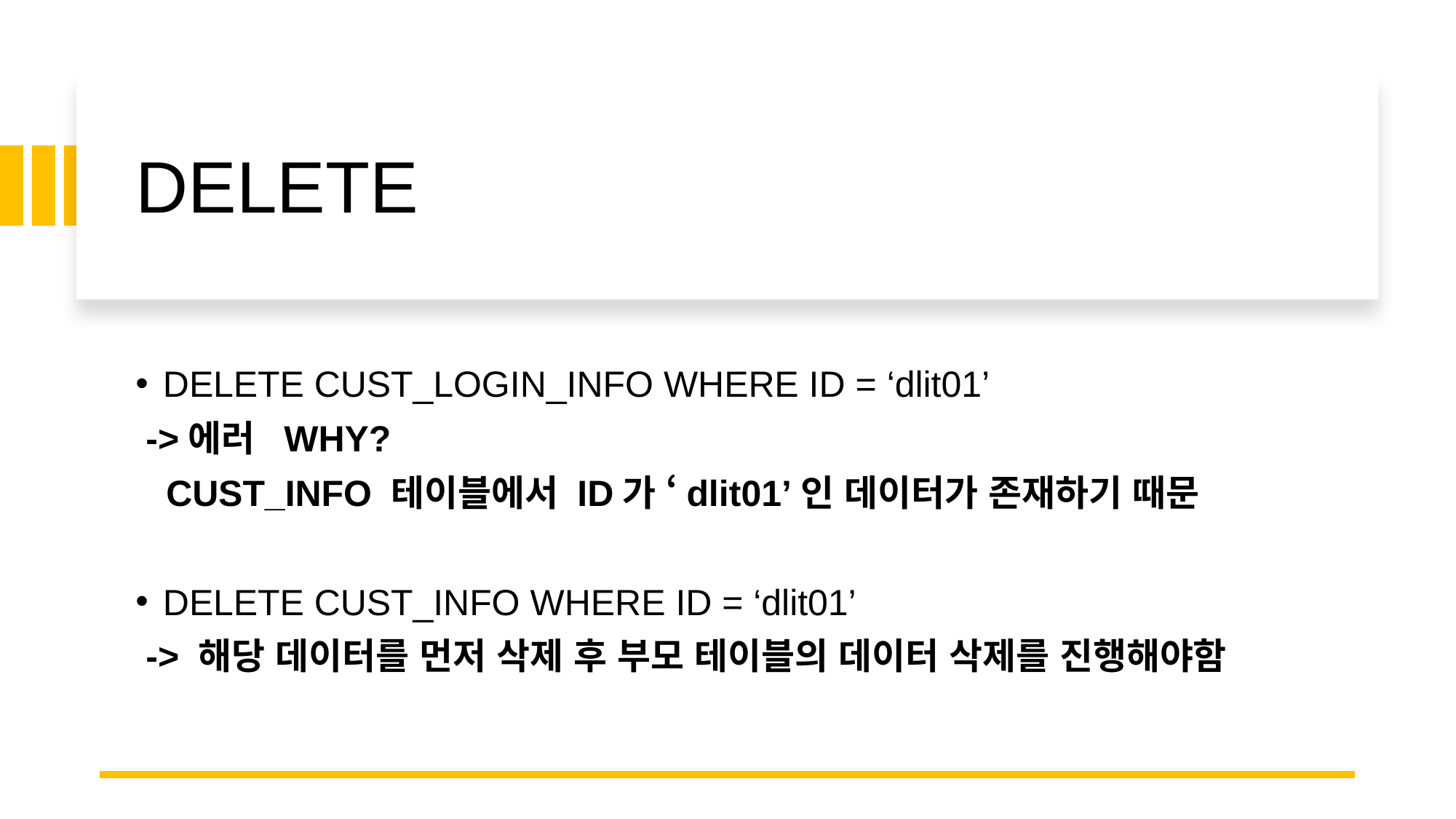

# DELETE

DELETE CUST_LOGIN_INFO WHERE ID = ‘dlit01’
 ->에러  WHY?
   CUST_INFO 테이블에서 ID가 ‘dlit01’인 데이터가 존재하기 때문

DELETE CUST_INFO WHERE ID = ‘dlit01’
 -> 해당 데이터를 먼저 삭제 후 부모 테이블의 데이터 삭제를 진행해야함